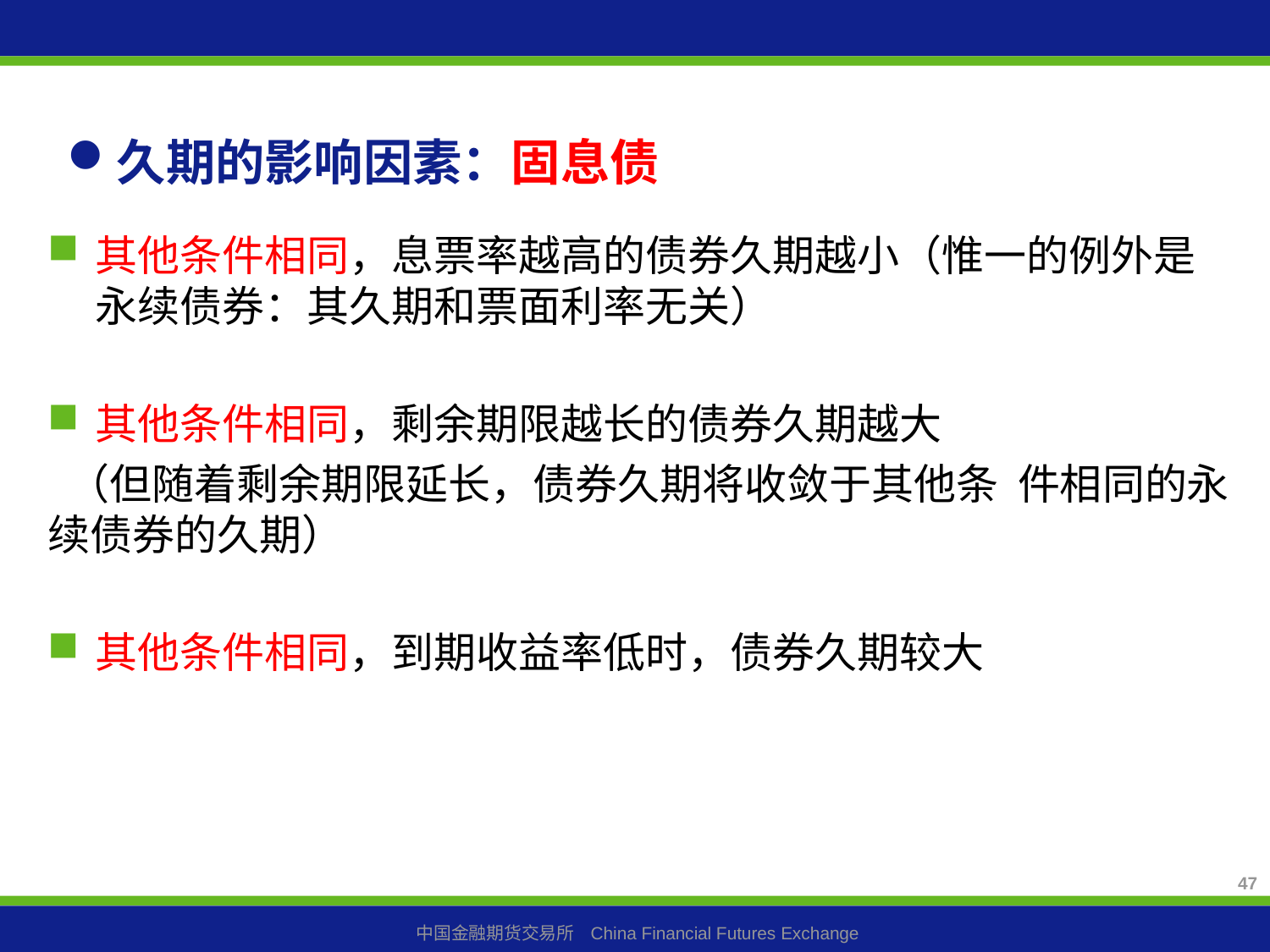

# 久期的影响因素：固息债
其他条件相同，息票率越高的债券久期越小（惟一的例外是永续债券：其久期和票面利率无关）

其他条件相同，剩余期限越长的债券久期越大
 （但随着剩余期限延长，债券久期将收敛于其他条  件相同的永续债券的久期）

其他条件相同，到期收益率低时，债券久期较大

47